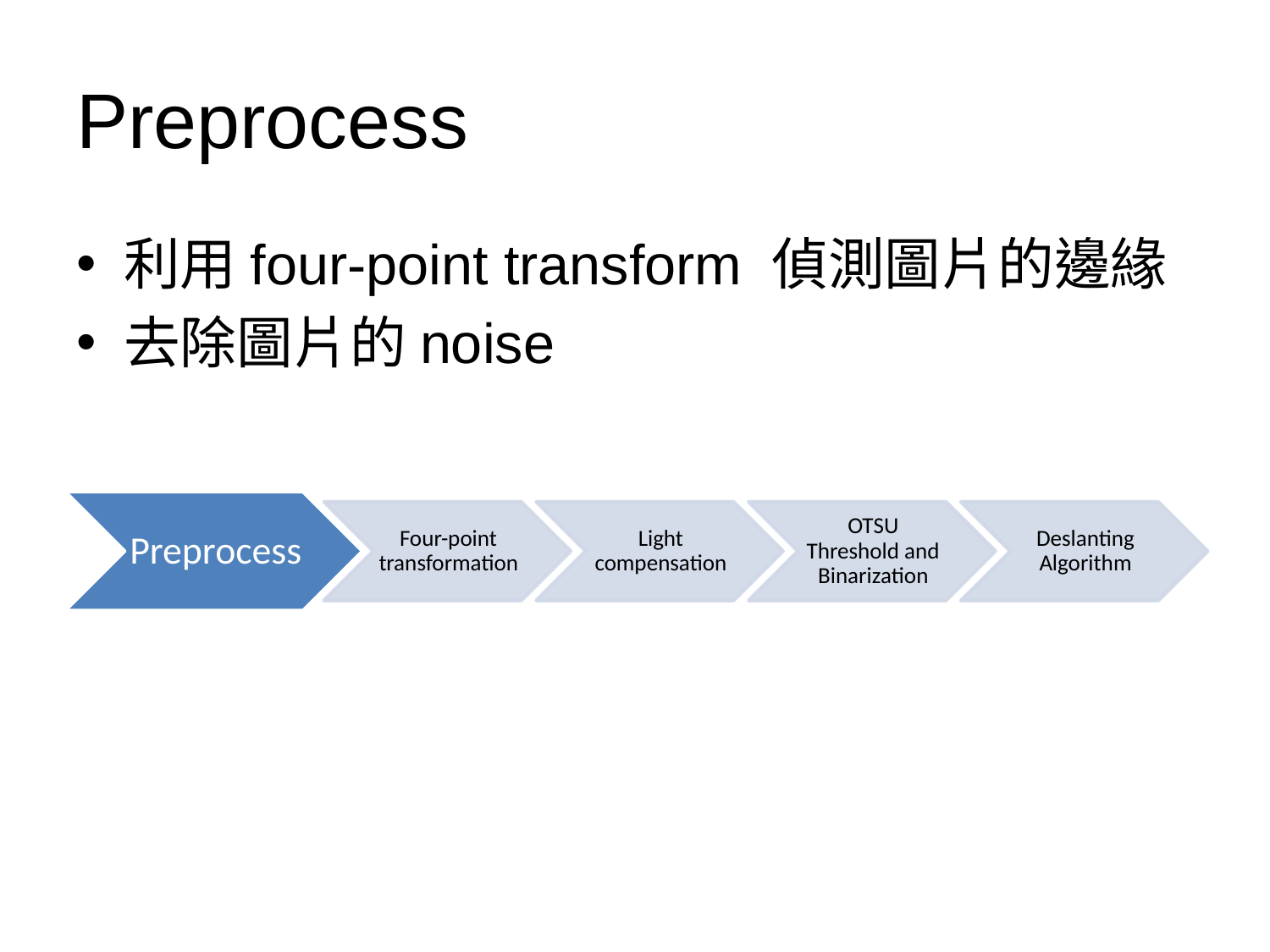

# Preprocess
Preprocess
Four-point transformation
Light compensation
OTSU Threshold and Binarization
Deslanting Algorithm
利用four-point transform 偵測圖片的邊緣
去除圖片的noise